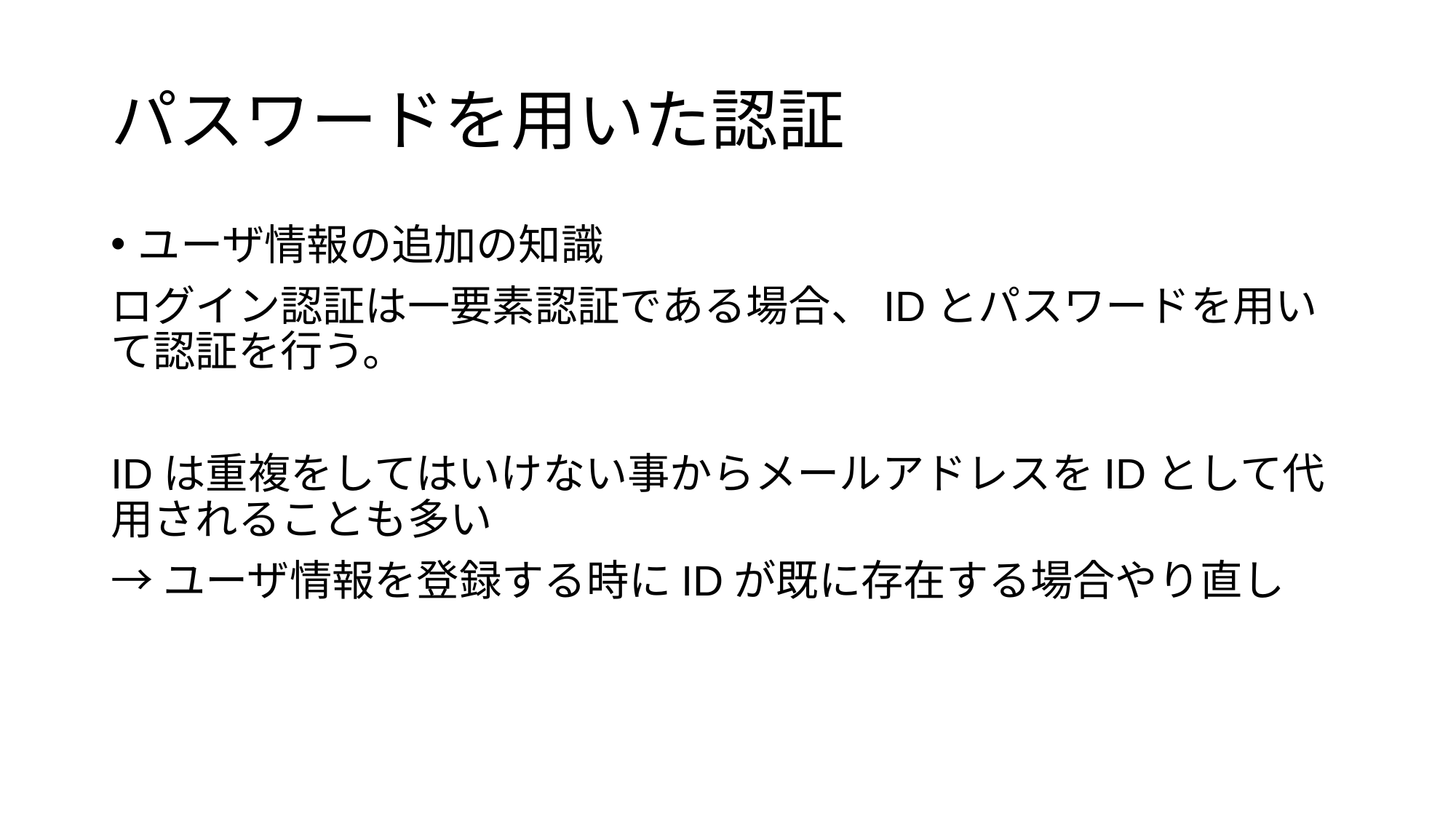

# パスワードを用いた認証
ユーザ情報の追加の知識
ログイン認証は一要素認証である場合、IDとパスワードを用いて認証を行う。

IDは重複をしてはいけない事からメールアドレスをIDとして代用されることも多い
→ユーザ情報を登録する時にIDが既に存在する場合やり直し